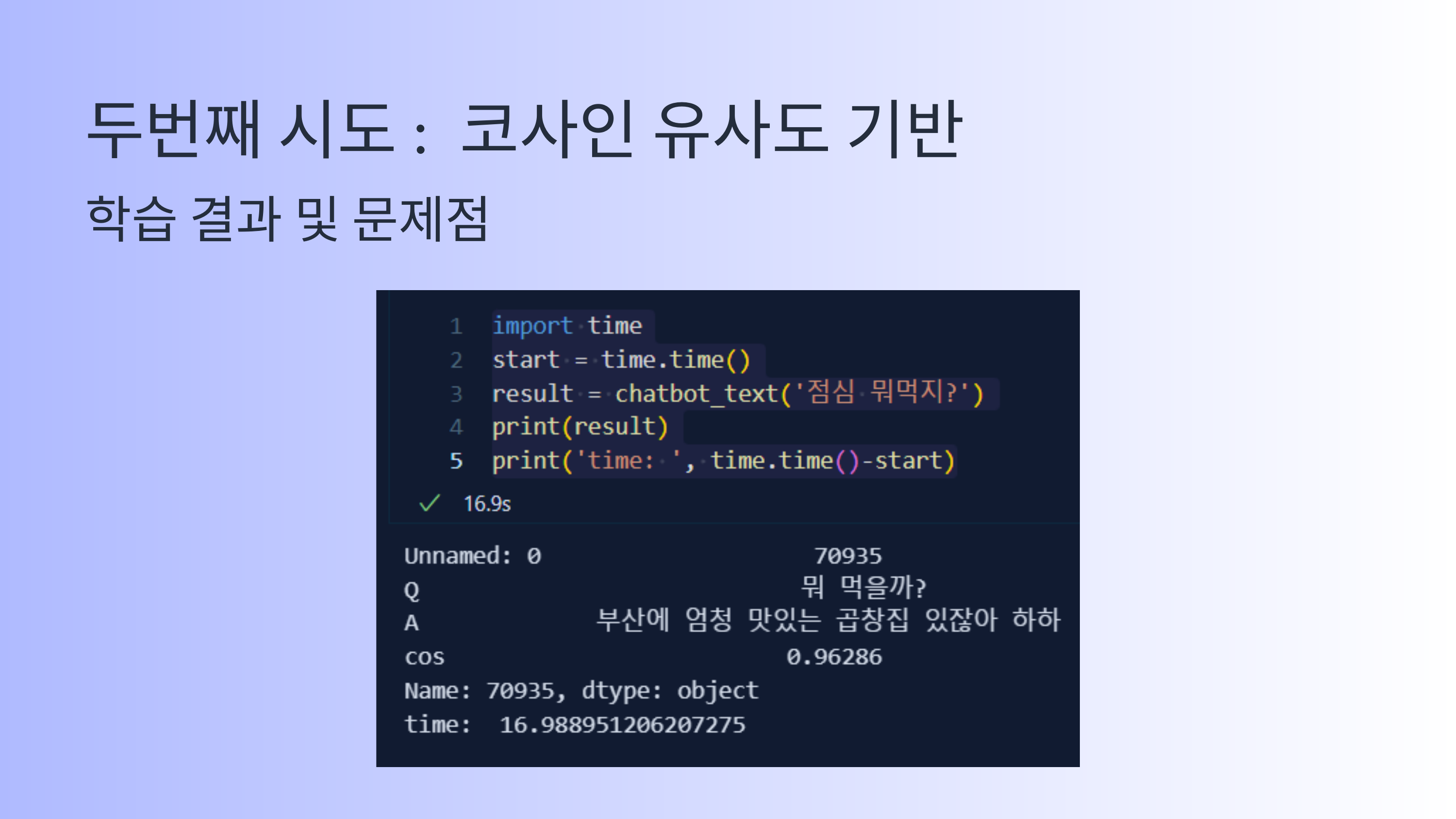

두번째 시도: 코사인 유사도 기반
학습 결과 및 문제점